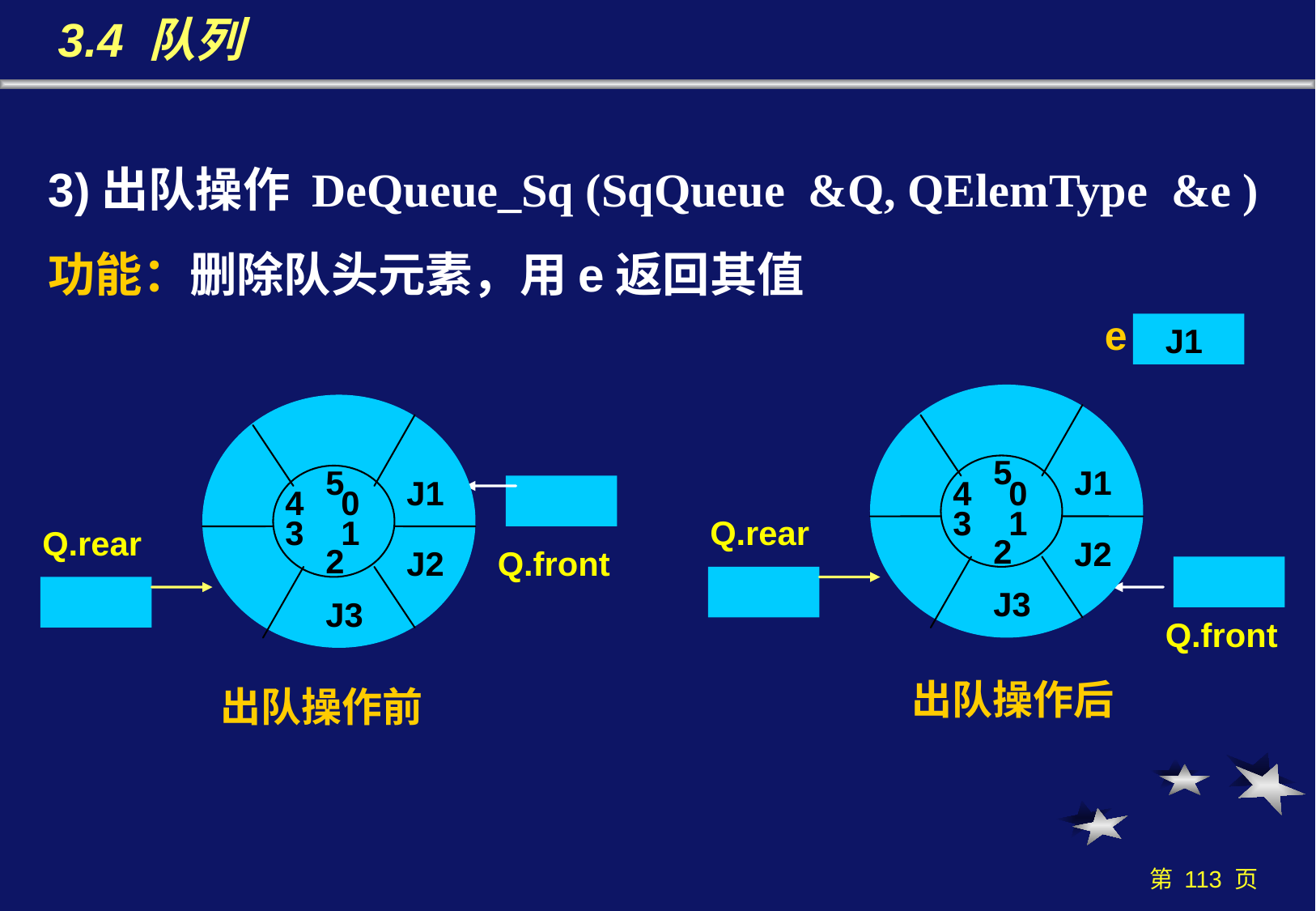

# 3.4 队列
3)出队操作 DeQueue_Sq (SqQueue  &Q, QElemType  &e )
功能：删除队头元素，用e返回其值
e

J1

5
4    0
3    1
2
J1
Q.rear
J2

J3

Q.front

5
4    0
3    1
2
J1

Q.rear
J2
Q.front

J3
出队操作后
出队操作前